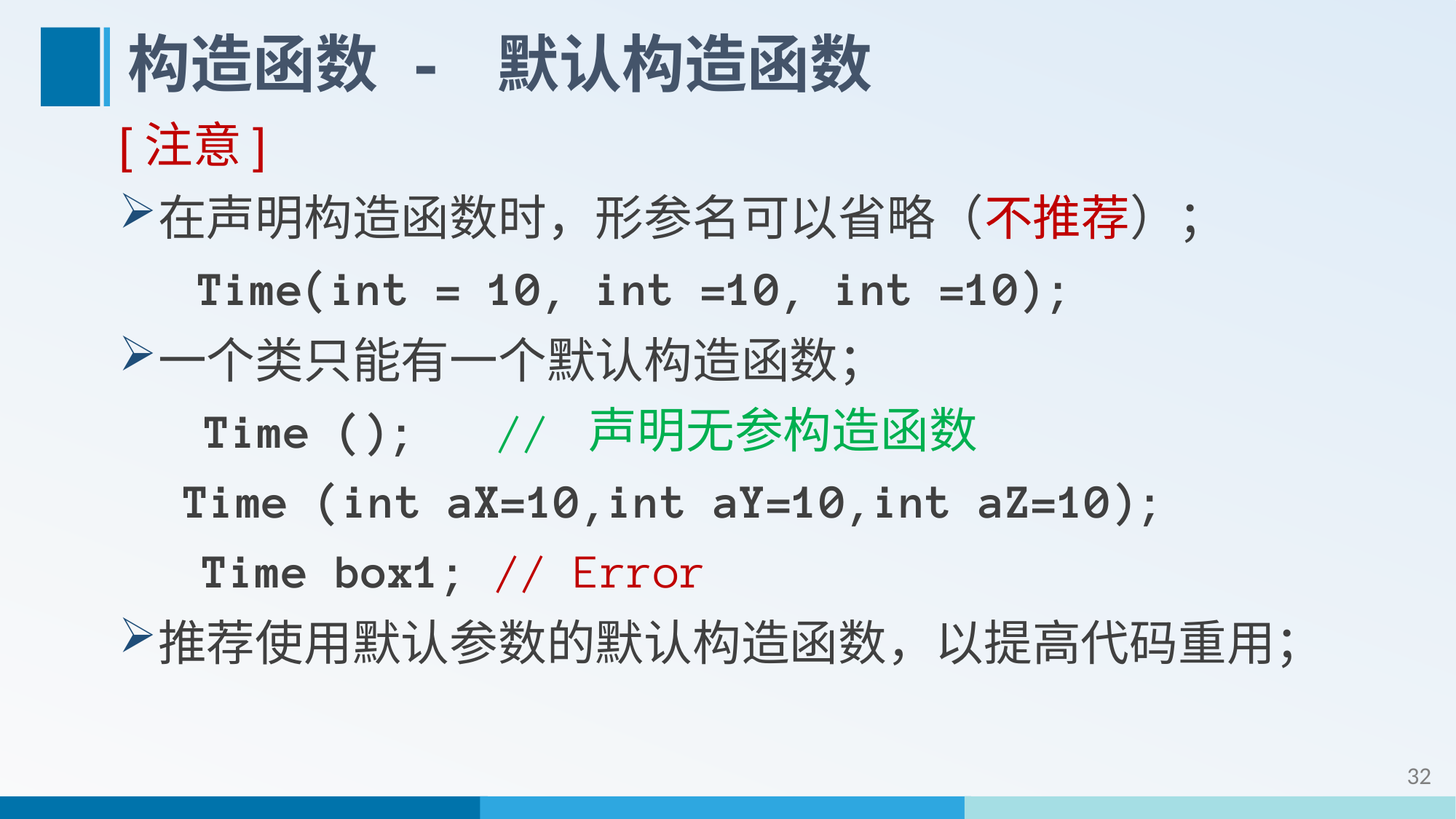

# 构造函数 - 默认构造函数
[注意]
在声明构造函数时，形参名可以省略（不推荐）；
    Time(int = 10, int =10, int =10);
一个类只能有一个默认构造函数；
    Time ();   // 声明无参构造函数
  Time (int aX=10,int aY=10,int aZ=10);
  Time box1; // Error
推荐使用默认参数的默认构造函数，以提高代码重用；